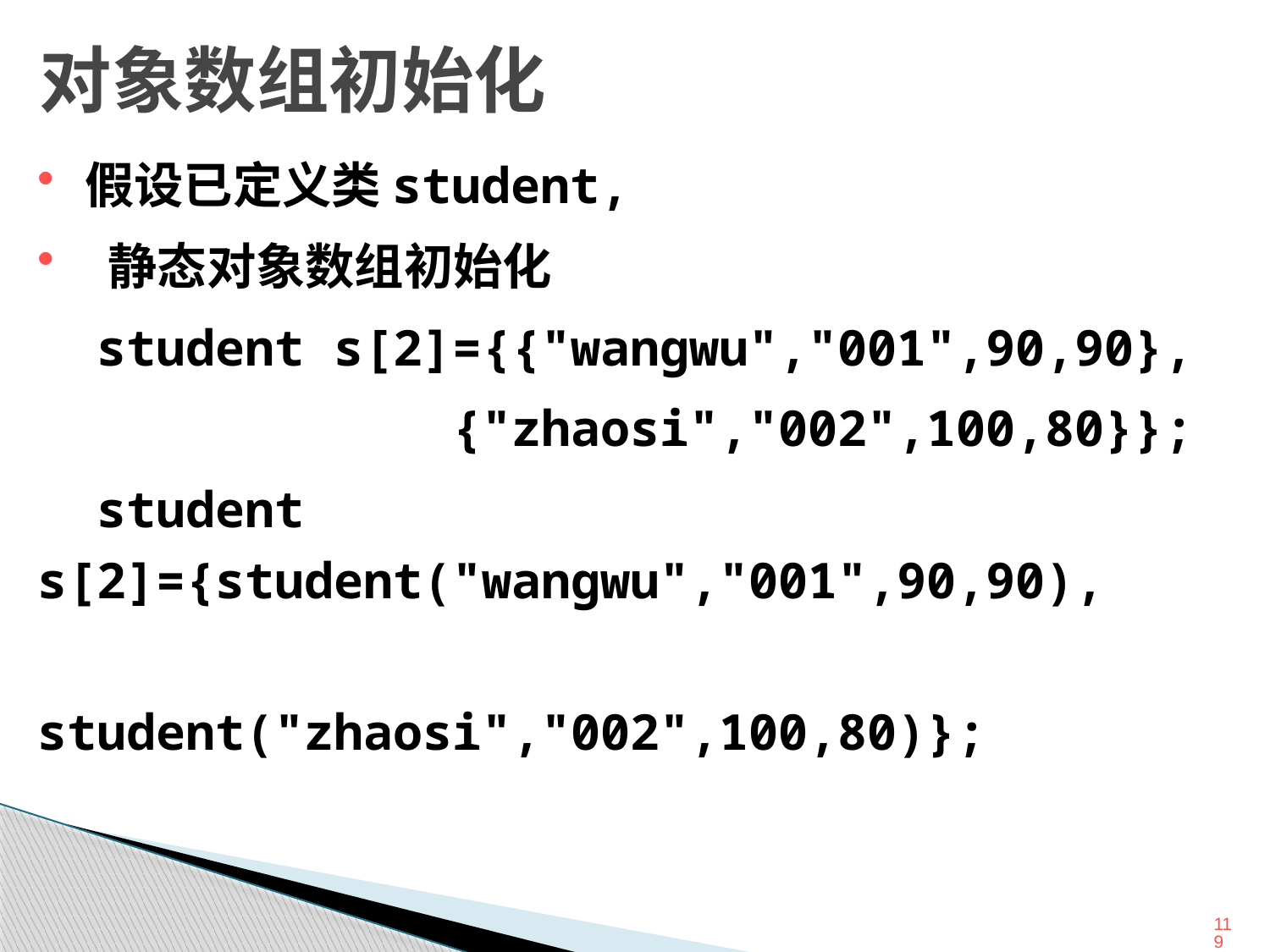

# 对象数组初始化
假设已定义类student,
 静态对象数组初始化
  student s[2]={{"wangwu","001",90,90},
              {"zhaosi","002",100,80}};
  student s[2]={student("wangwu","001",90,90),
              student("zhaosi","002",100,80)};

119